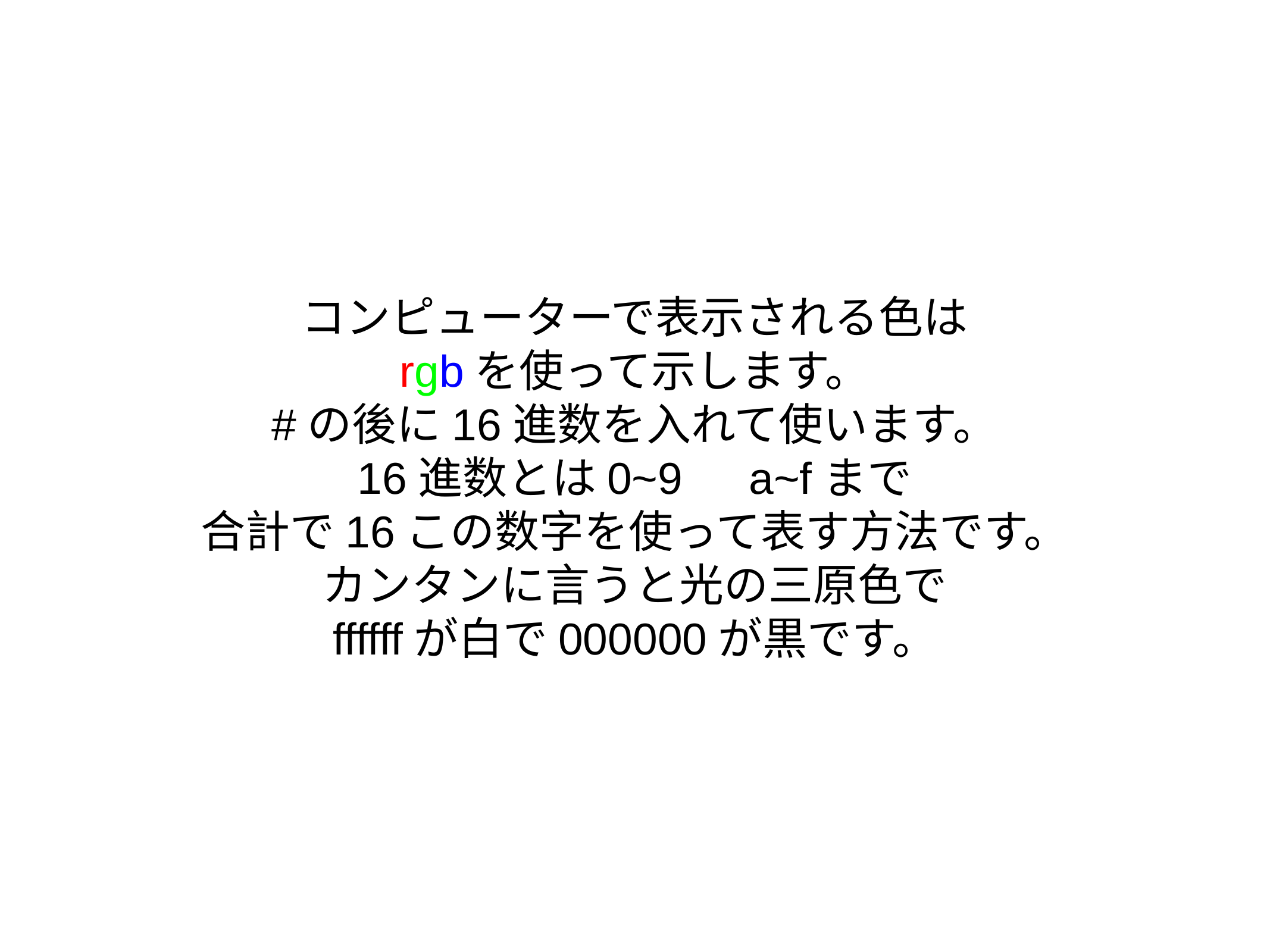

コンピューターで表示される色は
rgbを使って示します。
#の後に16進数を入れて使います。
16進数とは0~9　a~fまで
合計で16この数字を使って表す方法です。
カンタンに言うと光の三原色で
ffffffが白で000000が黒です。